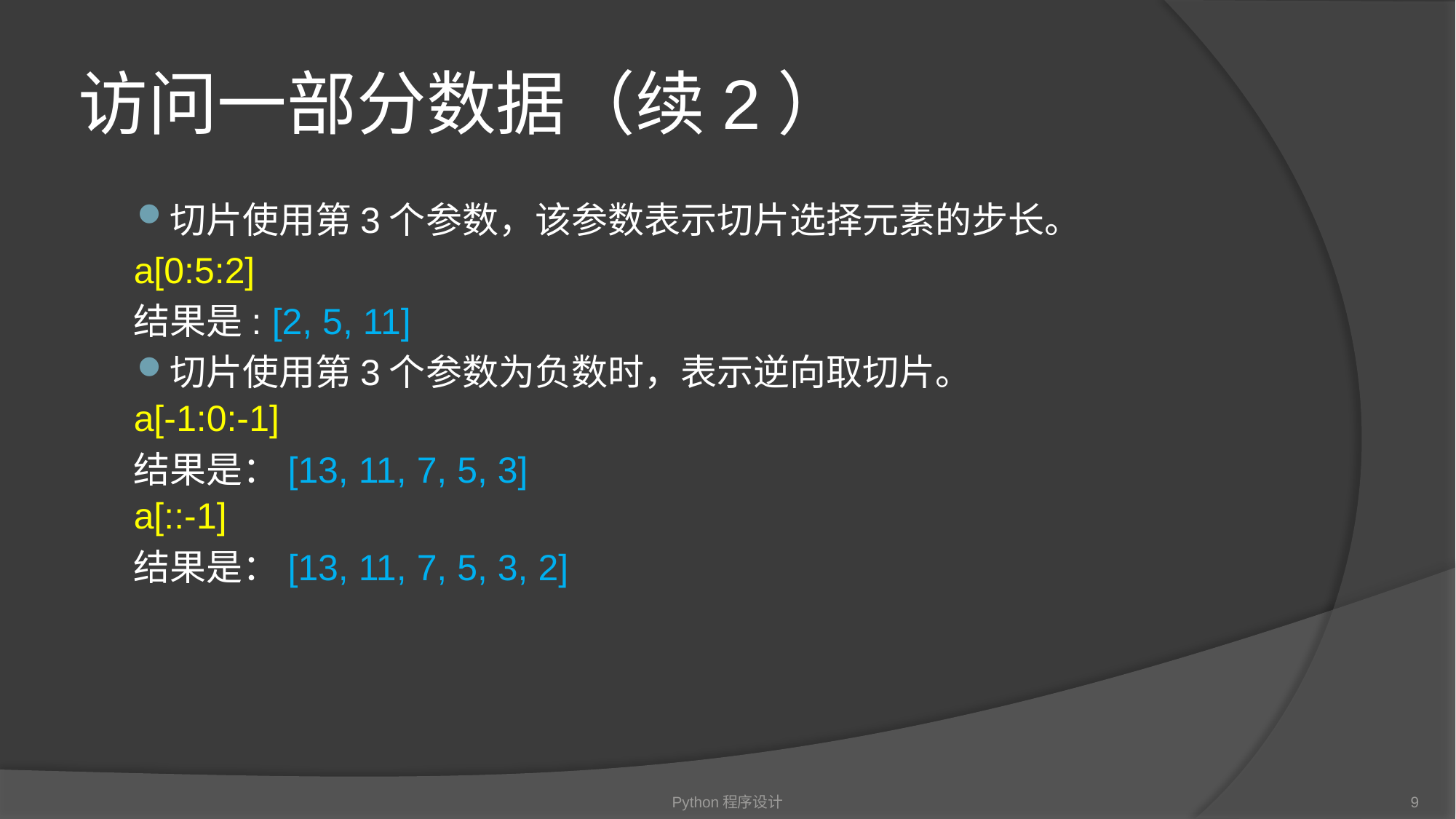

# 访问一部分数据（续2）
切片使用第3个参数，该参数表示切片选择元素的步长。
	a[0:5:2]
	结果是: [2, 5, 11]
切片使用第3个参数为负数时，表示逆向取切片。
	a[-1:0:-1]
	结果是：[13, 11, 7, 5, 3]
	a[::-1]
	结果是：[13, 11, 7, 5, 3, 2]

Python程序设计
9